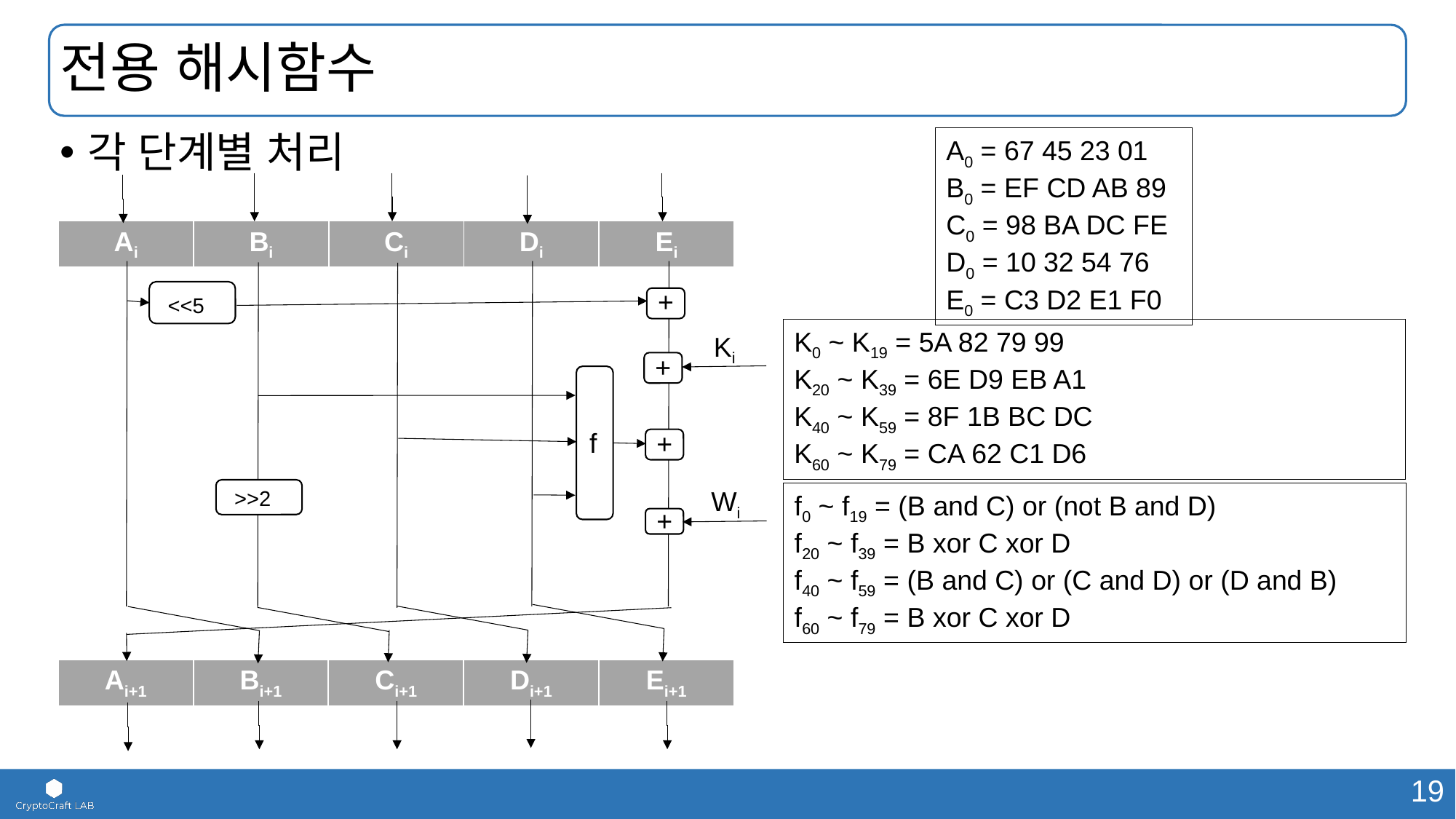

# 전용 해시함수
각 단계별 처리
A0 = 67 45 23 01
B0 = EF CD AB 89
C0 = 98 BA DC FE
D0 = 10 32 54 76
E0 = C3 D2 E1 F0
| Ai | Bi | Ci | Di | Ei |
| --- | --- | --- | --- | --- |
+

<<5

K0 ~ K19 = 5A 82 79 99
K20 ~ K39 = 6E D9 EB A1
K40 ~ K59 = 8F 1B BC DC
K60 ~ K79 = CA 62 C1 D6
Ki
+

f
+

Wi

>>2
f0 ~ f19 = (B and C) or (not B and D)
f20 ~ f39 = B xor C xor D
f40 ~ f59 = (B and C) or (C and D) or (D and B)
f60 ~ f79 = B xor C xor D
+

| Ai+1 | Bi+1 | Ci+1 | Di+1 | Ei+1 |
| --- | --- | --- | --- | --- |